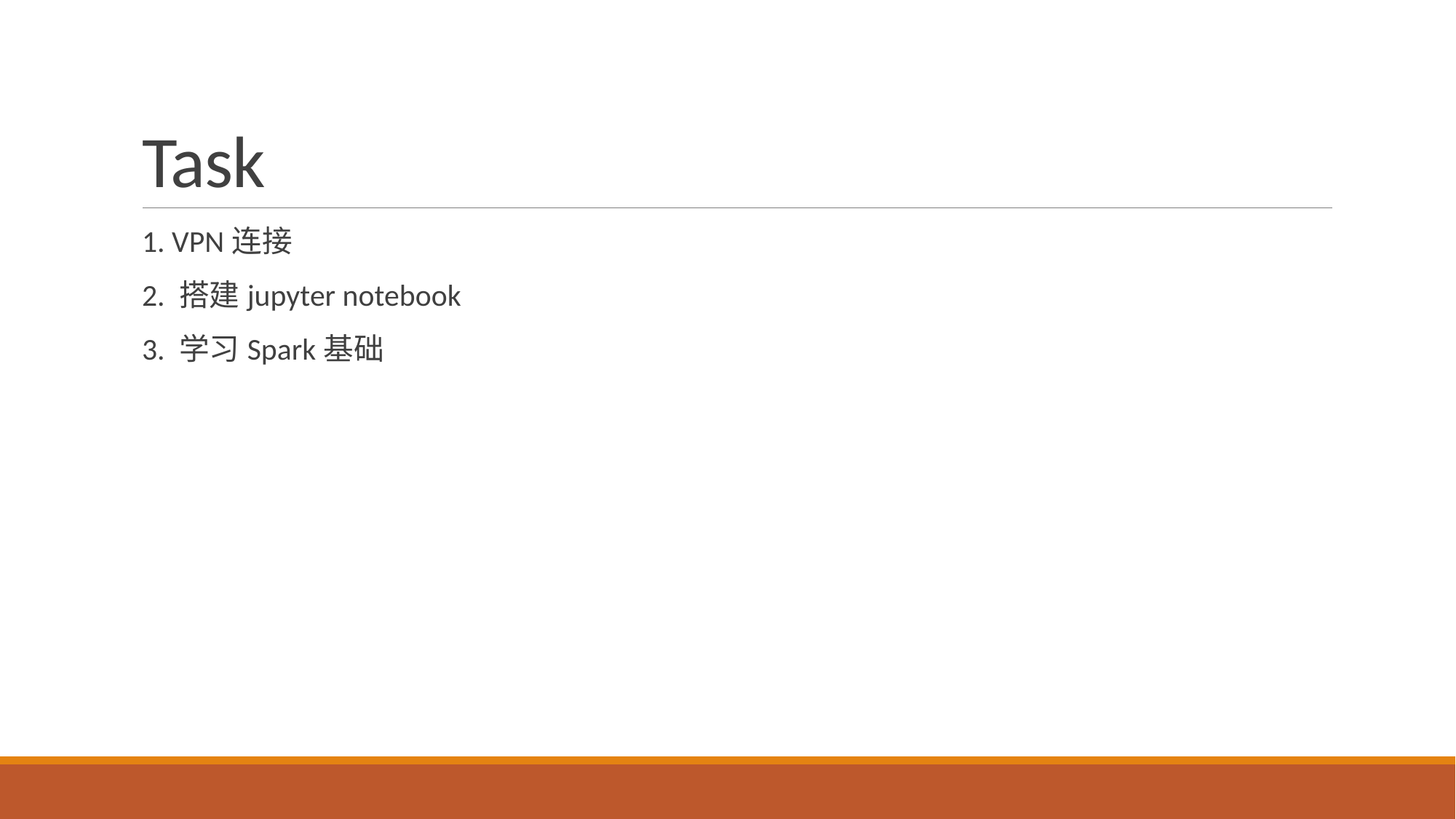

# Task
1. VPN连接
2. 搭建jupyter notebook
3. 学习Spark基础